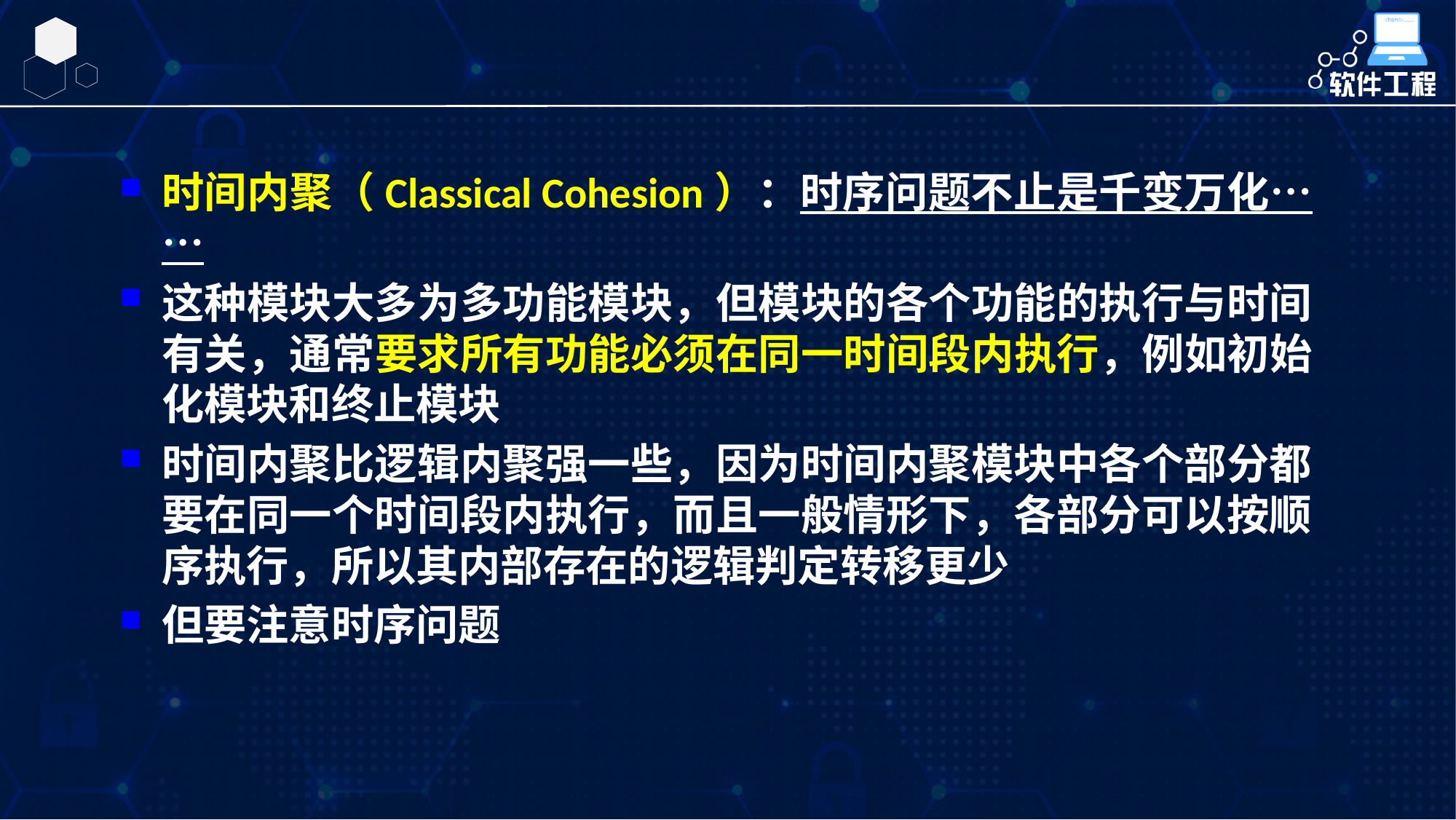

时间内聚（Classical Cohesion）：时序问题不止是千变万化……
这种模块大多为多功能模块，但模块的各个功能的执行与时间有关，通常要求所有功能必须在同一时间段内执行，例如初始化模块和终止模块
时间内聚比逻辑内聚强一些，因为时间内聚模块中各个部分都要在同一个时间段内执行，而且一般情形下，各部分可以按顺序执行，所以其内部存在的逻辑判定转移更少
但要注意时序问题